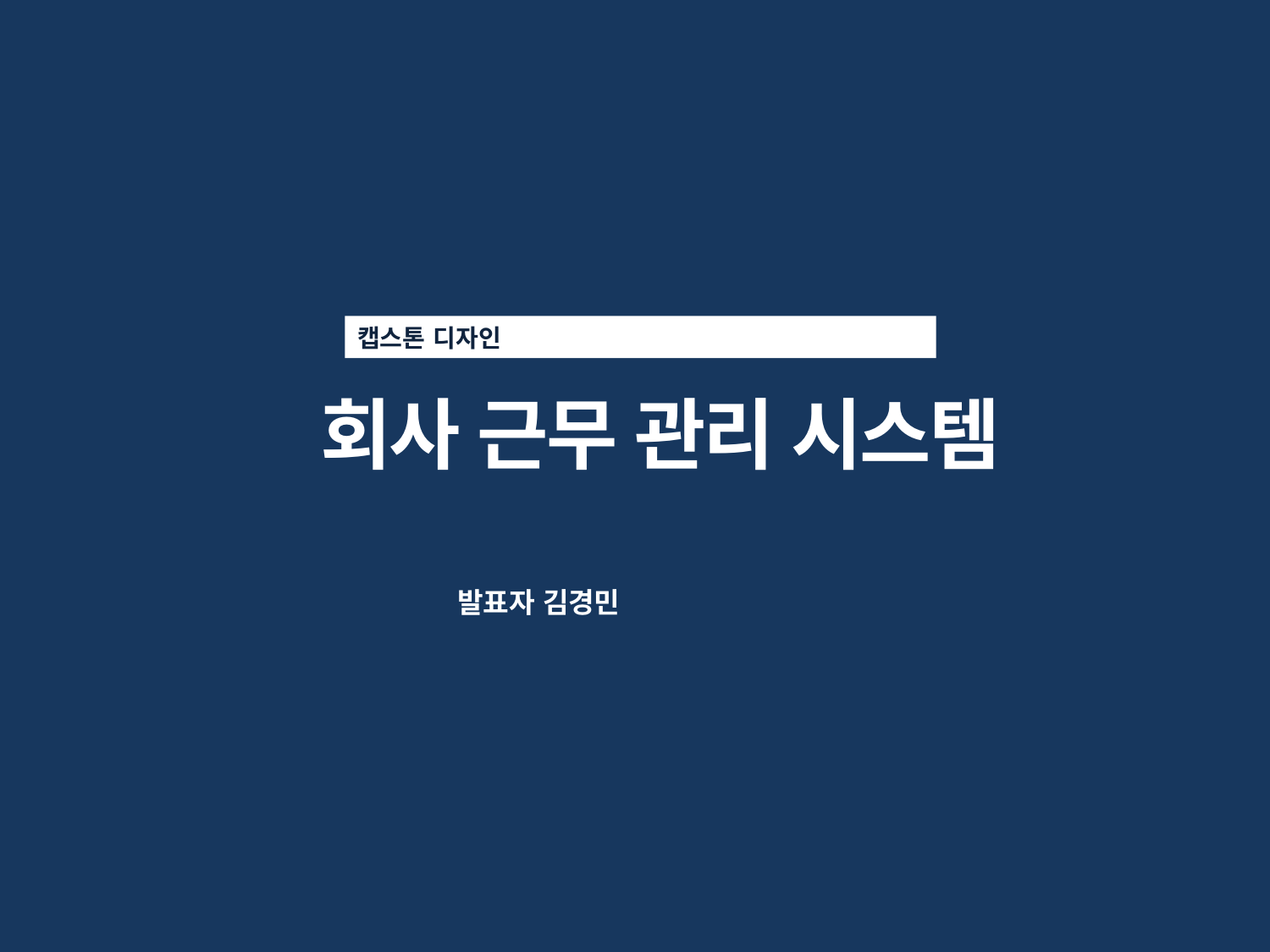

캡스톤 디자인
 회사 근무 관리 시스템
발표자 김경민